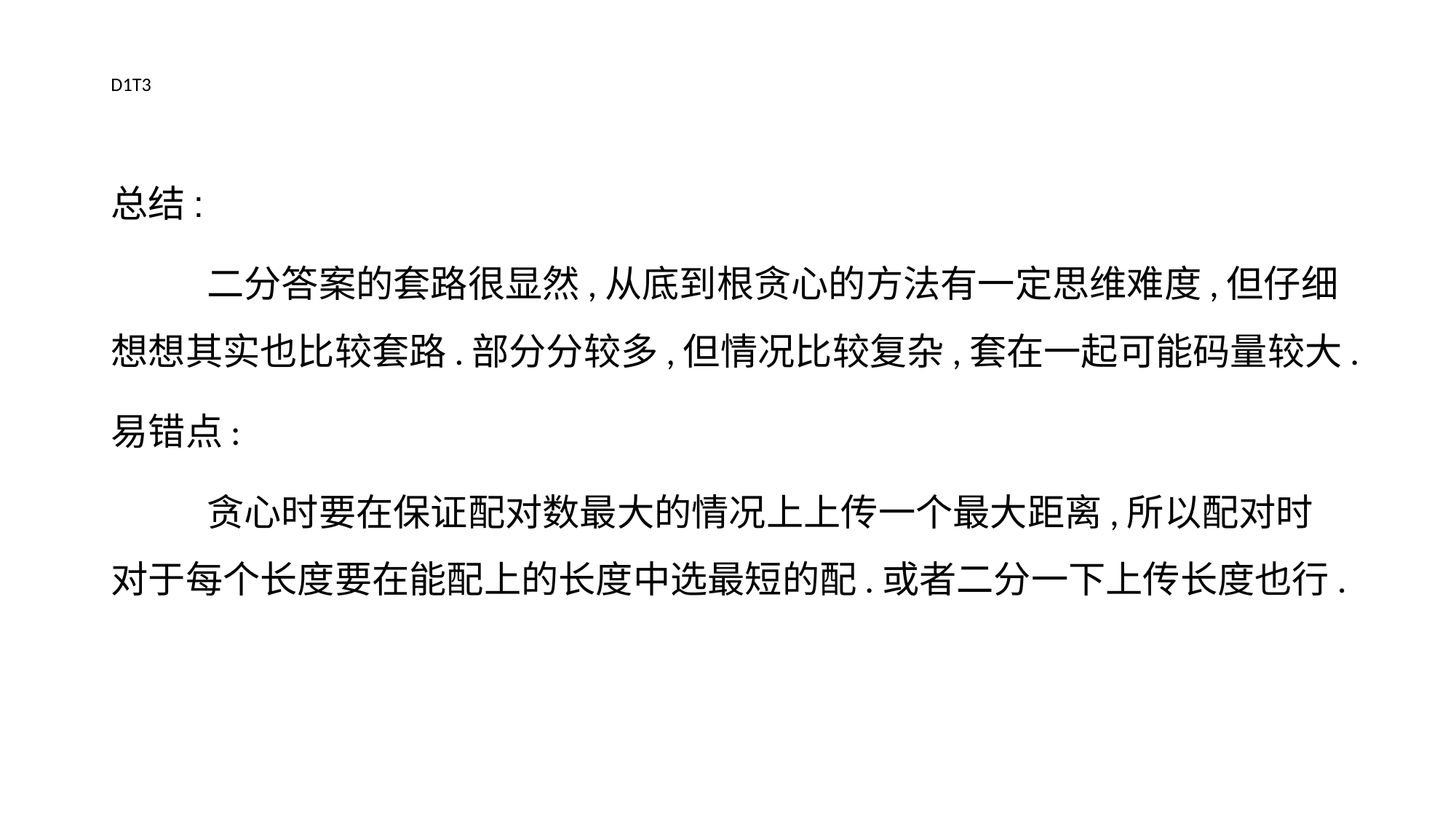

# D1T3
总结:
	二分答案的套路很显然,从底到根贪心的方法有一定思维难度,但仔细想想其实也比较套路.部分分较多,但情况比较复杂,套在一起可能码量较大.
易错点:
	贪心时要在保证配对数最大的情况上上传一个最大距离,所以配对时对于每个长度要在能配上的长度中选最短的配.或者二分一下上传长度也行.